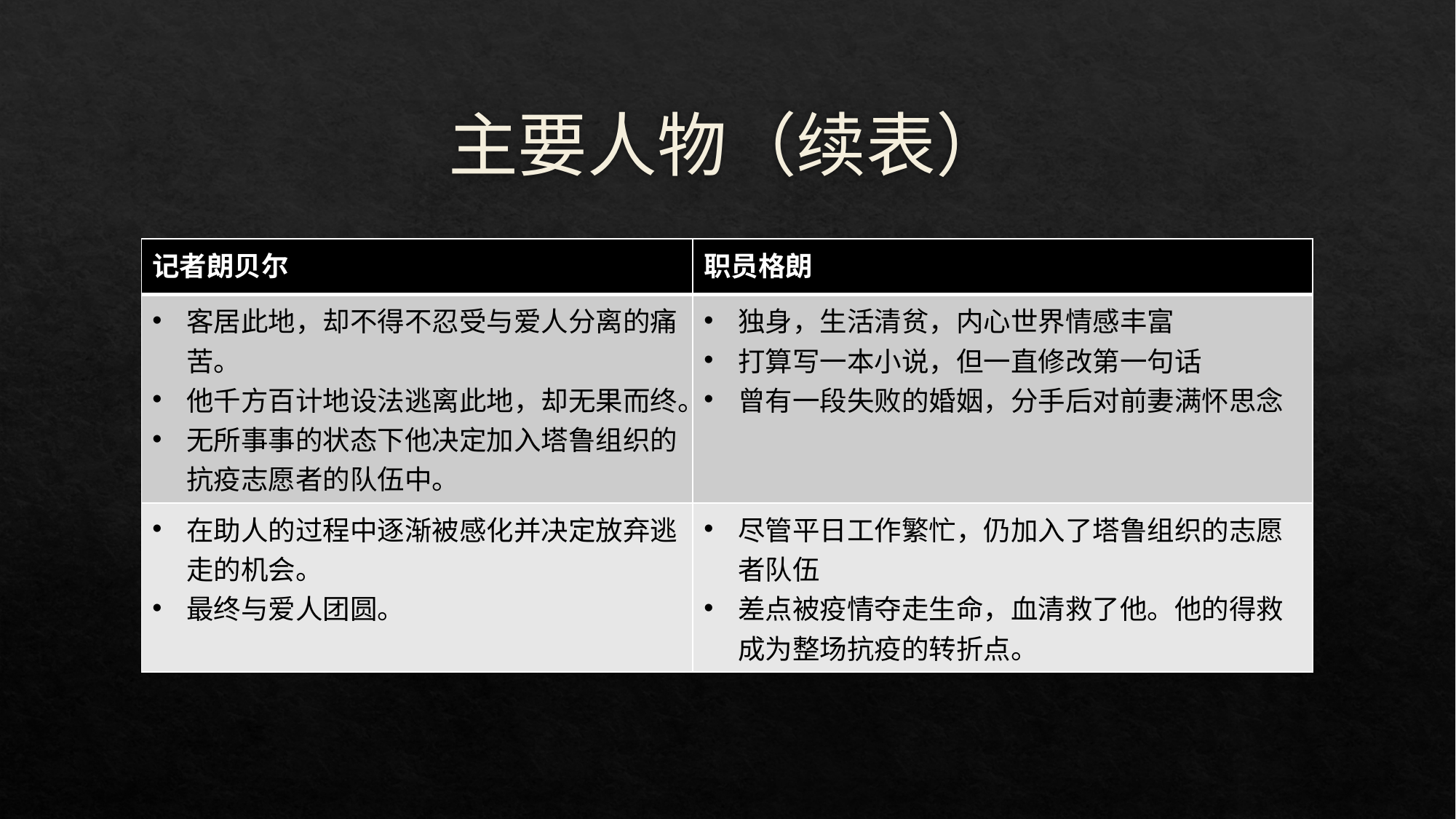

# 主要人物（续表）
| 记者朗贝尔 | 职员格朗 |
| --- | --- |
| 客居此地，却不得不忍受与爱人分离的痛苦。 他千方百计地设法逃离此地，却无果而终。 无所事事的状态下他决定加入塔鲁组织的抗疫志愿者的队伍中。 | 独身，生活清贫，内心世界情感丰富 打算写一本小说，但一直修改第一句话 曾有一段失败的婚姻，分手后对前妻满怀思念 |
| 在助人的过程中逐渐被感化并决定放弃逃走的机会。 最终与爱人团圆。 | 尽管平日工作繁忙，仍加入了塔鲁组织的志愿者队伍 差点被疫情夺走生命，血清救了他。他的得救成为整场抗疫的转折点。 |